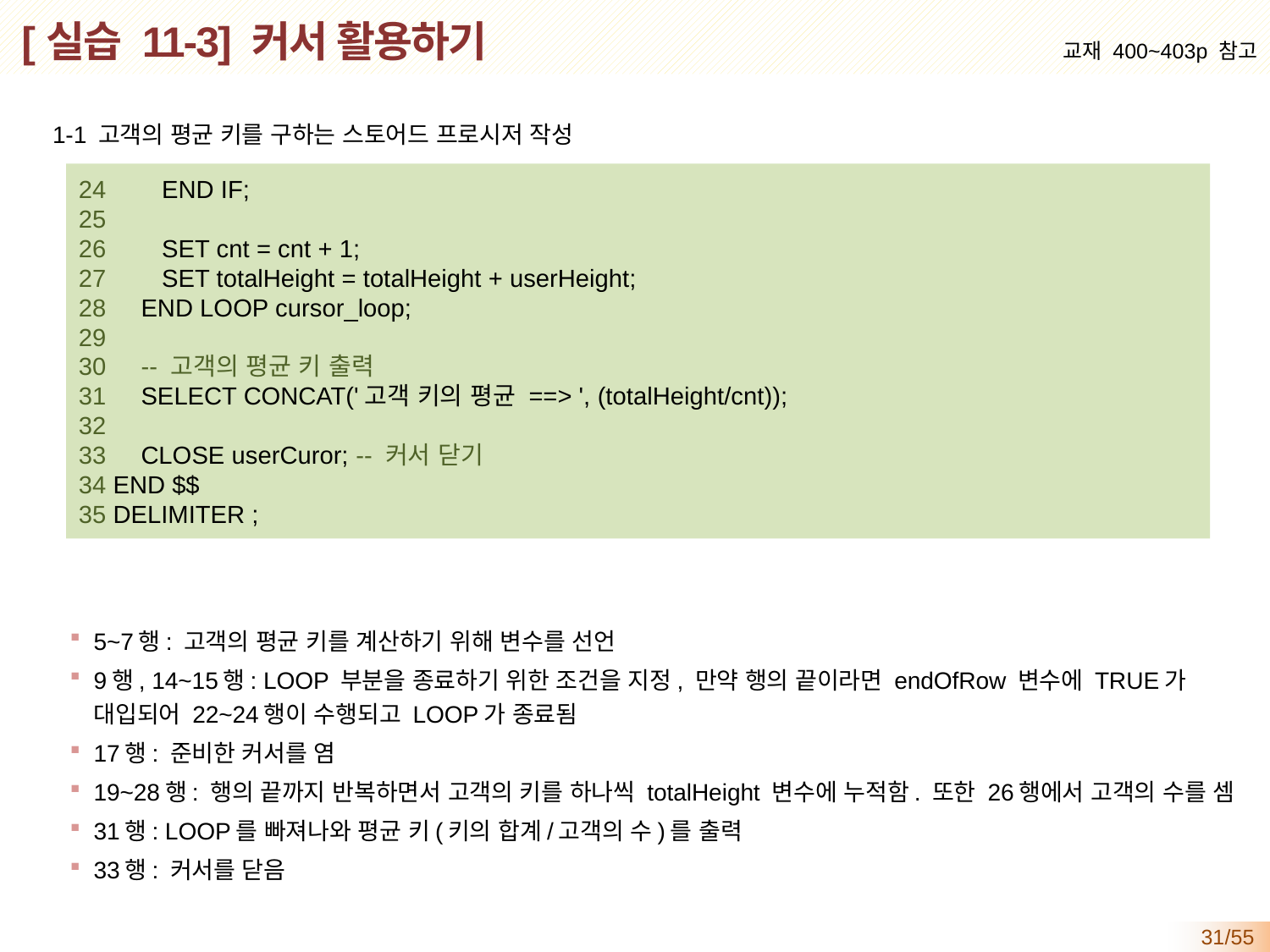

# [실습 11-3] 커서 활용하기
교재 400~403p 참고
   1-1 고객의 평균 키를 구하는 스토어드 프로시저 작성

5~7행: 고객의 평균 키를 계산하기 위해 변수를 선언
9행, 14~15행: LOOP 부분을 종료하기 위한 조건을 지정, 만약 행의 끝이라면 endOfRow 변수에 TRUE가 대입되어 22~24행이 수행되고 LOOP가 종료됨
17행: 준비한 커서를 염
19~28행: 행의 끝까지 반복하면서 고객의 키를 하나씩 totalHeight 변수에 누적함. 또한 26행에서 고객의 수를 셈
31행: LOOP를 빠져나와 평균 키(키의 합계/고객의 수)를 출력
33행: 커서를 닫음

24        END IF;
25
26        SET cnt = cnt + 1;
27        SET totalHeight = totalHeight + userHeight;
28     END LOOP cursor_loop;
29
30     -- 고객의 평균 키 출력
31     SELECT CONCAT('고객 키의 평균 ==> ', (totalHeight/cnt));
32
33     CLOSE userCuror; -- 커서 닫기
34 END $$
35 DELIMITER ;